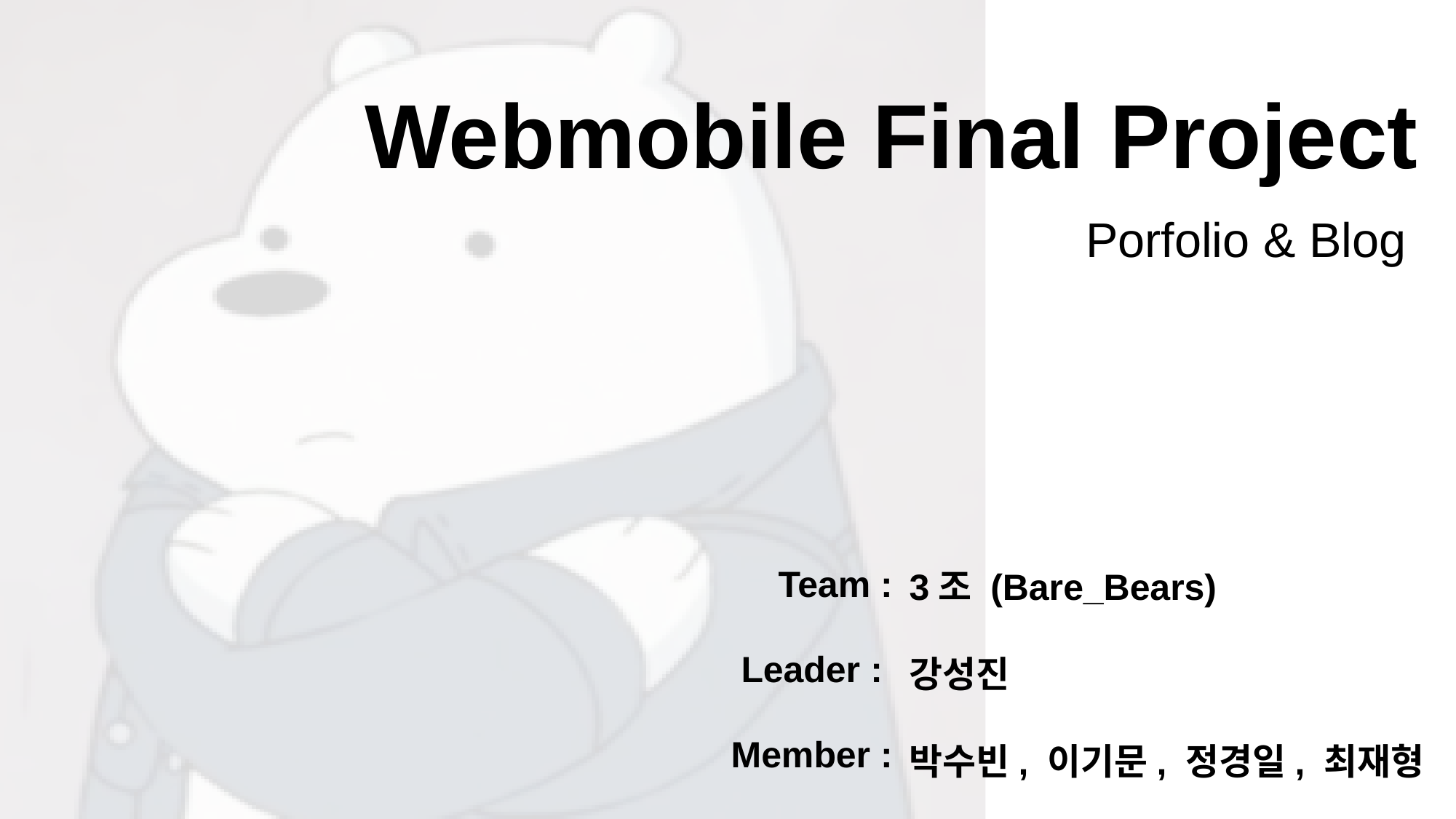

Webmobile Final Project
Porfolio & Blog
3조 (Bare_Bears)
강성진
박수빈, 이기문, 정경일, 최재형
Team :
Leader :
Member :